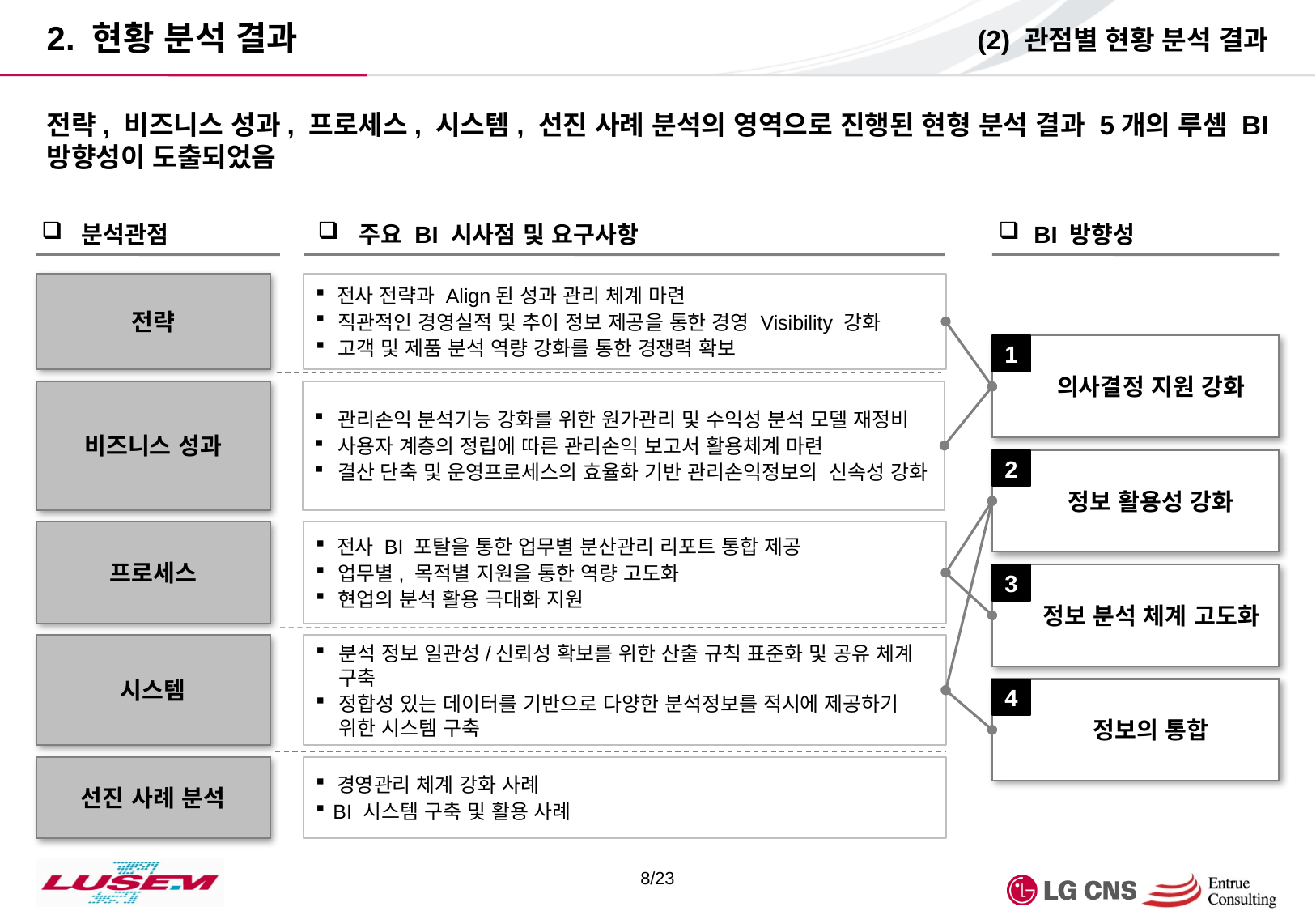

(2) 관점별 현황 분석 결과
2. 현황 분석 결과
전략, 비즈니스 성과, 프로세스, 시스템, 선진 사례 분석의 영역으로 진행된 현형 분석 결과 5개의 루셈 BI 방향성이 도출되었음
 주요 BI 시사점 및 요구사항

 BI 방향성

 분석관점

전략
 전사 전략과 Align된 성과 관리 체계 마련
 직관적인 경영실적 및 추이 정보 제공을 통한 경영 Visibility 강화
 고객 및 제품 분석 역량 강화를 통한 경쟁력 확보
의사결정 지원 강화
1
정보 활용성 강화
2
정보 분석 체계 고도화
3
정보의 통합
4
비즈니스 성과
관리손익 분석기능 강화를 위한 원가관리 및 수익성 분석 모델 재정비
사용자 계층의 정립에 따른 관리손익 보고서 활용체계 마련
결산 단축 및 운영프로세스의 효율화 기반 관리손익정보의  신속성 강화
프로세스
 전사 BI 포탈을 통한 업무별 분산관리 리포트 통합 제공
 업무별, 목적별 지원을 통한 역량 고도화
 현업의 분석 활용 극대화 지원
시스템
분석 정보 일관성/신뢰성 확보를 위한 산출 규칙 표준화 및 공유 체계 구축
정합성 있는 데이터를 기반으로 다양한 분석정보를 적시에 제공하기 위한 시스템 구축
선진 사례 분석
 경영관리 체계 강화 사례
 BI 시스템 구축 및 활용 사례
8/23